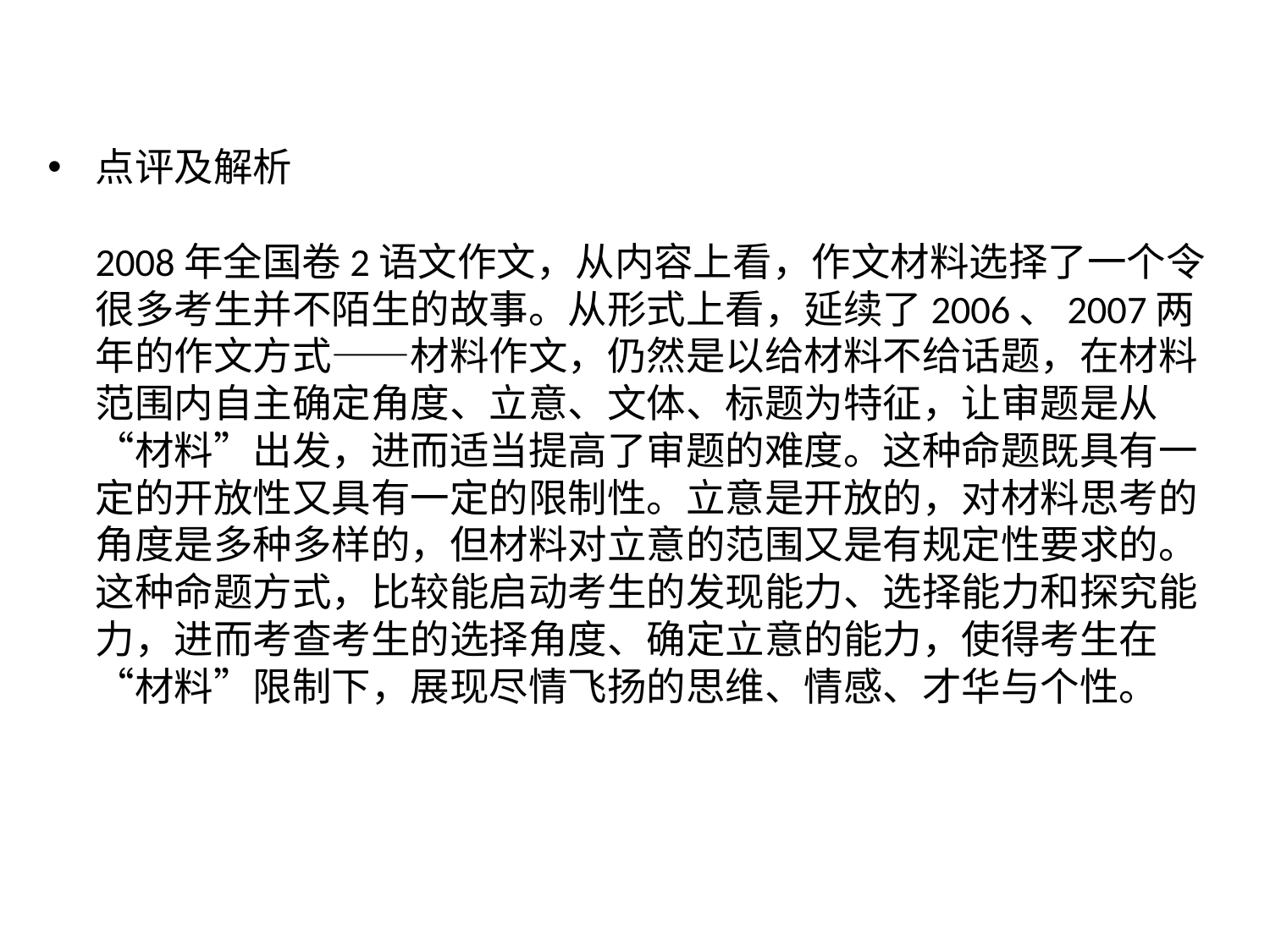

#
点评及解析
2008年全国卷2语文作文，从内容上看，作文材料选择了一个令很多考生并不陌生的故事。从形式上看，延续了2006、2007两年的作文方式——材料作文，仍然是以给材料不给话题，在材料范围内自主确定角度、立意、文体、标题为特征，让审题是从“材料”出发，进而适当提高了审题的难度。这种命题既具有一定的开放性又具有一定的限制性。立意是开放的，对材料思考的角度是多种多样的，但材料对立意的范围又是有规定性要求的。这种命题方式，比较能启动考生的发现能力、选择能力和探究能力，进而考查考生的选择角度、确定立意的能力，使得考生在“材料”限制下，展现尽情飞扬的思维、情感、才华与个性。